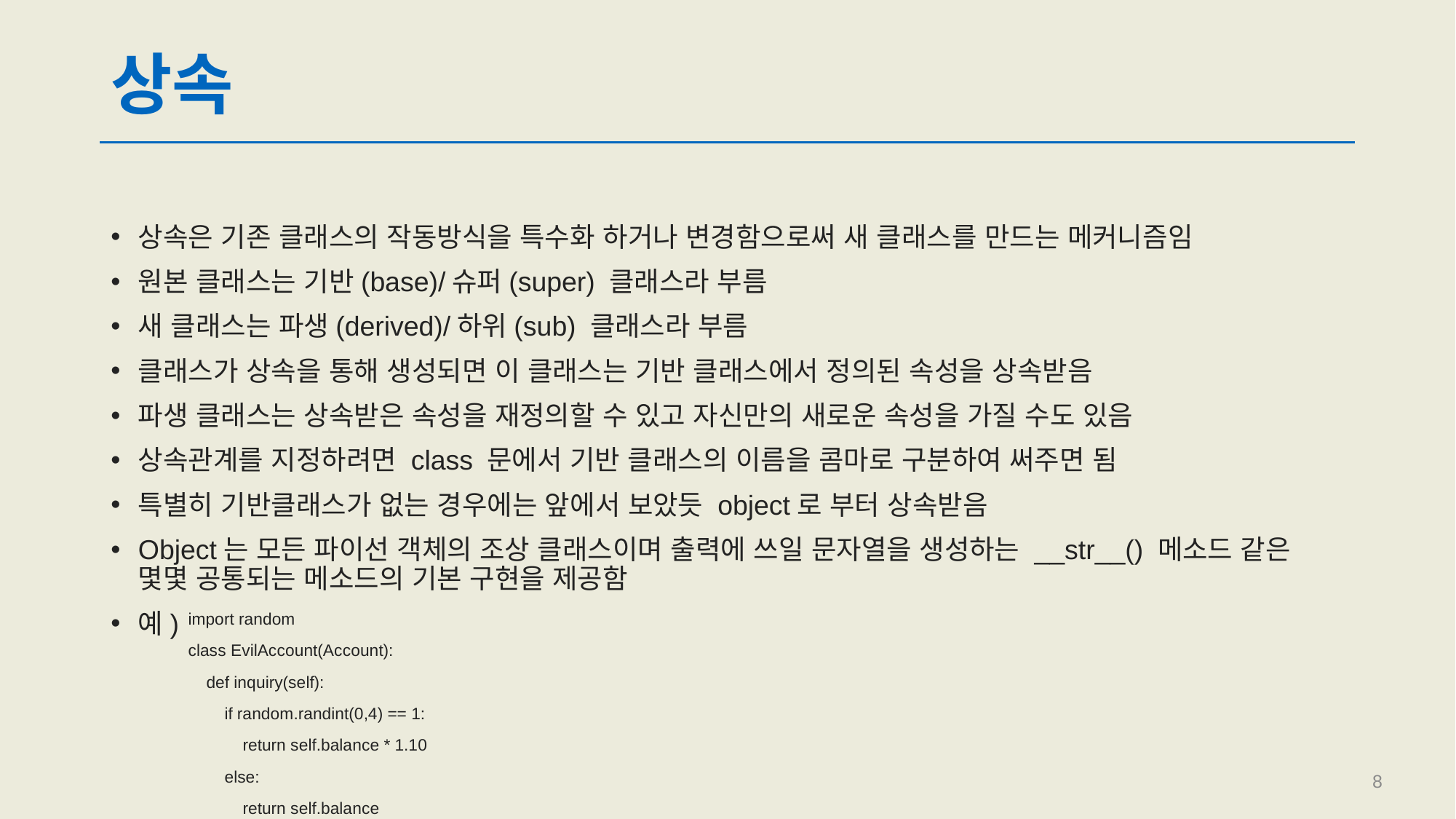

# 상속
상속은 기존 클래스의 작동방식을 특수화 하거나 변경함으로써 새 클래스를 만드는 메커니즘임
원본 클래스는 기반(base)/슈퍼(super) 클래스라 부름
새 클래스는 파생(derived)/하위(sub) 클래스라 부름
클래스가 상속을 통해 생성되면 이 클래스는 기반 클래스에서 정의된 속성을 상속받음
파생 클래스는 상속받은 속성을 재정의할 수 있고 자신만의 새로운 속성을 가질 수도 있음
상속관계를 지정하려면 class 문에서 기반 클래스의 이름을 콤마로 구분하여 써주면 됨
특별히 기반클래스가 없는 경우에는 앞에서 보았듯 object로 부터 상속받음
Object는 모든 파이선 객체의 조상 클래스이며 출력에 쓰일 문자열을 생성하는 __str__() 메소드 같은 몇몇 공통되는 메소드의 기본 구현을 제공함
예)
import random
class EvilAccount(Account):
    def inquiry(self):
        if random.randint(0,4) == 1:
            return self.balance * 1.10
        else:
            return self.balance
8